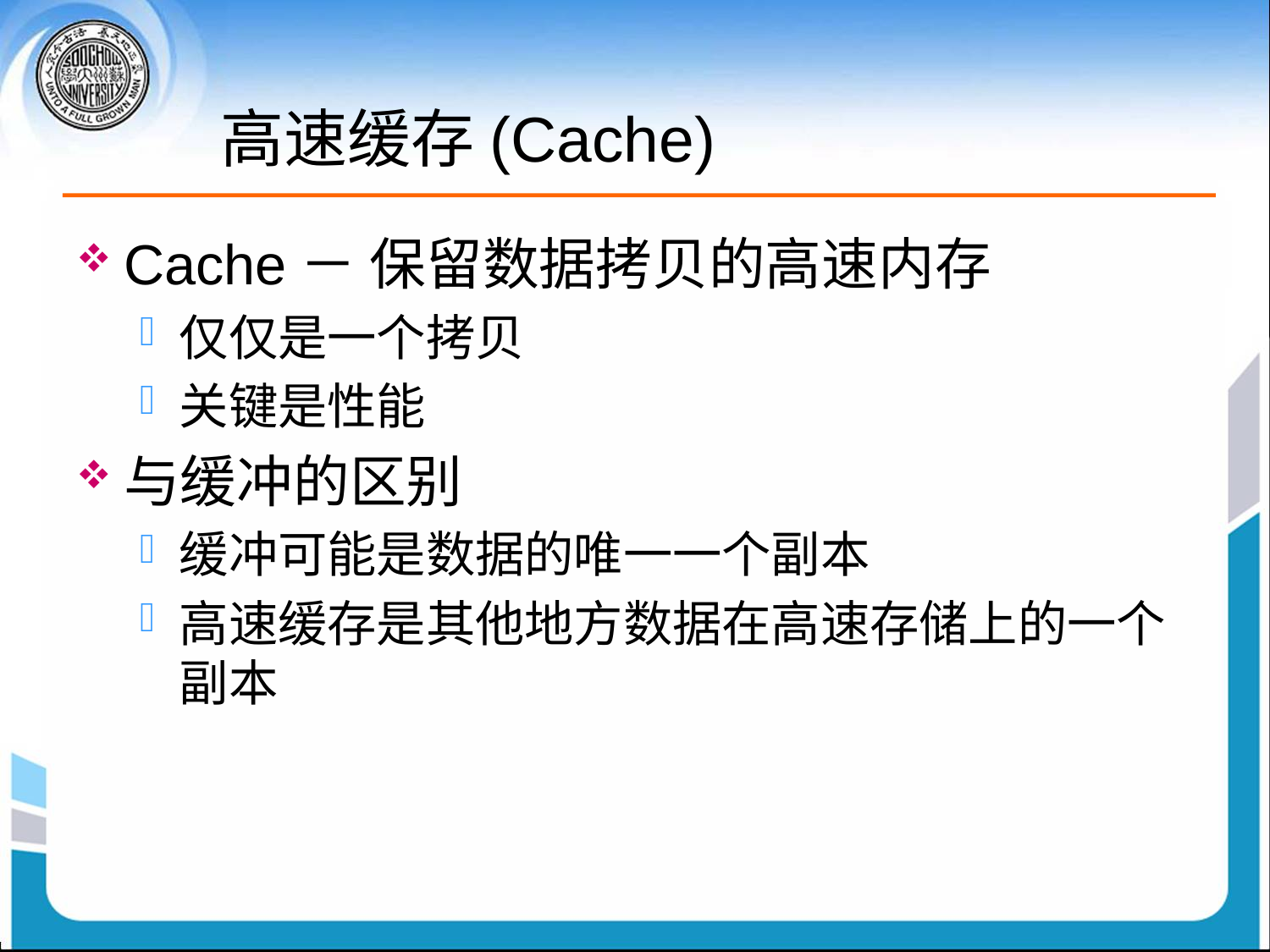

# 高速缓存(Cache)
Cache－ 保留数据拷贝的高速内存
仅仅是一个拷贝
关键是性能
与缓冲的区别
缓冲可能是数据的唯一一个副本
高速缓存是其他地方数据在高速存储上的一个副本